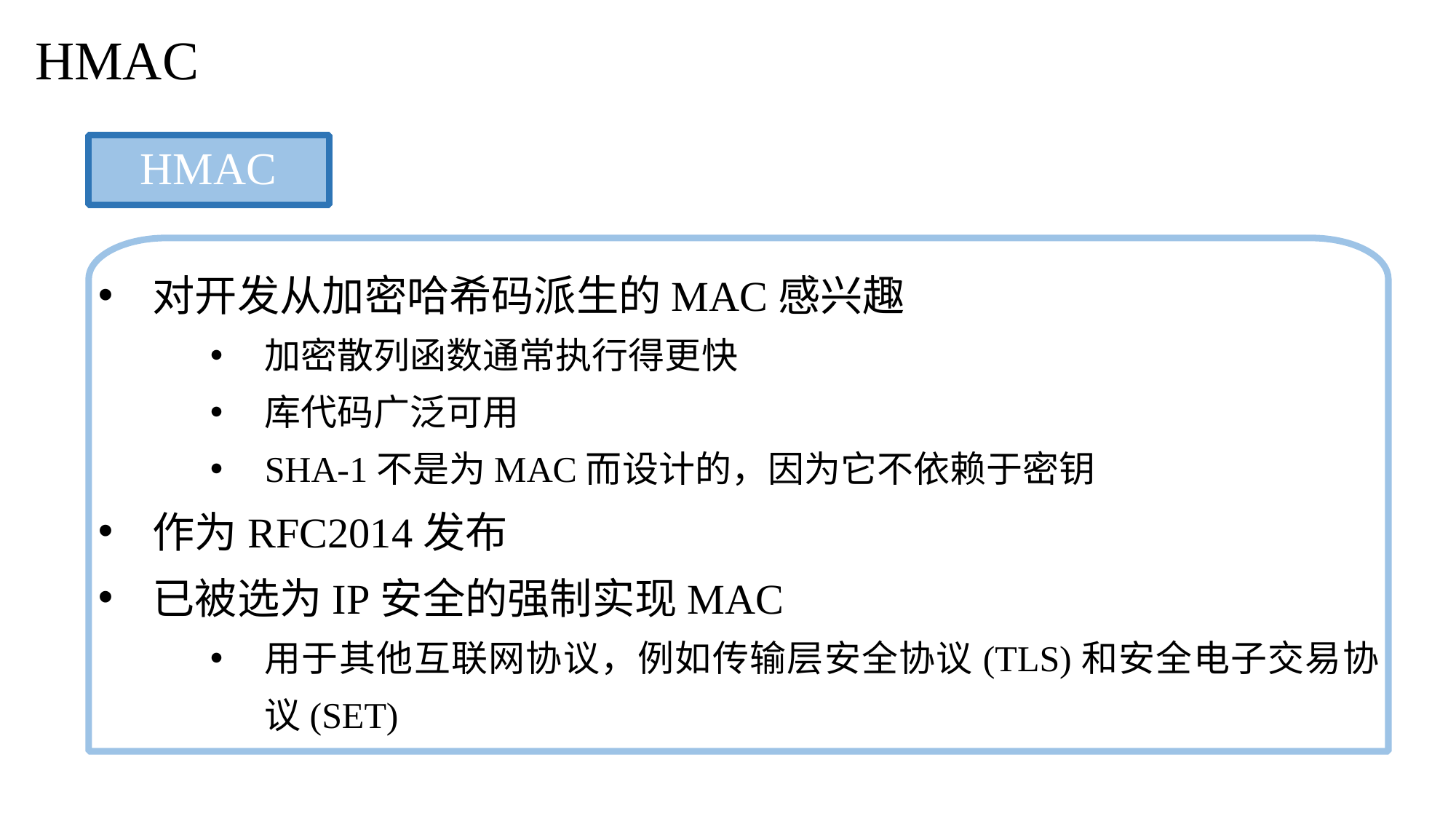

HMAC
HMAC
对开发从加密哈希码派生的MAC感兴趣
加密散列函数通常执行得更快
库代码广泛可用
SHA-1不是为MAC而设计的，因为它不依赖于密钥
作为RFC2014发布
已被选为IP安全的强制实现MAC
用于其他互联网协议，例如传输层安全协议(TLS)和安全电子交易协议(SET)